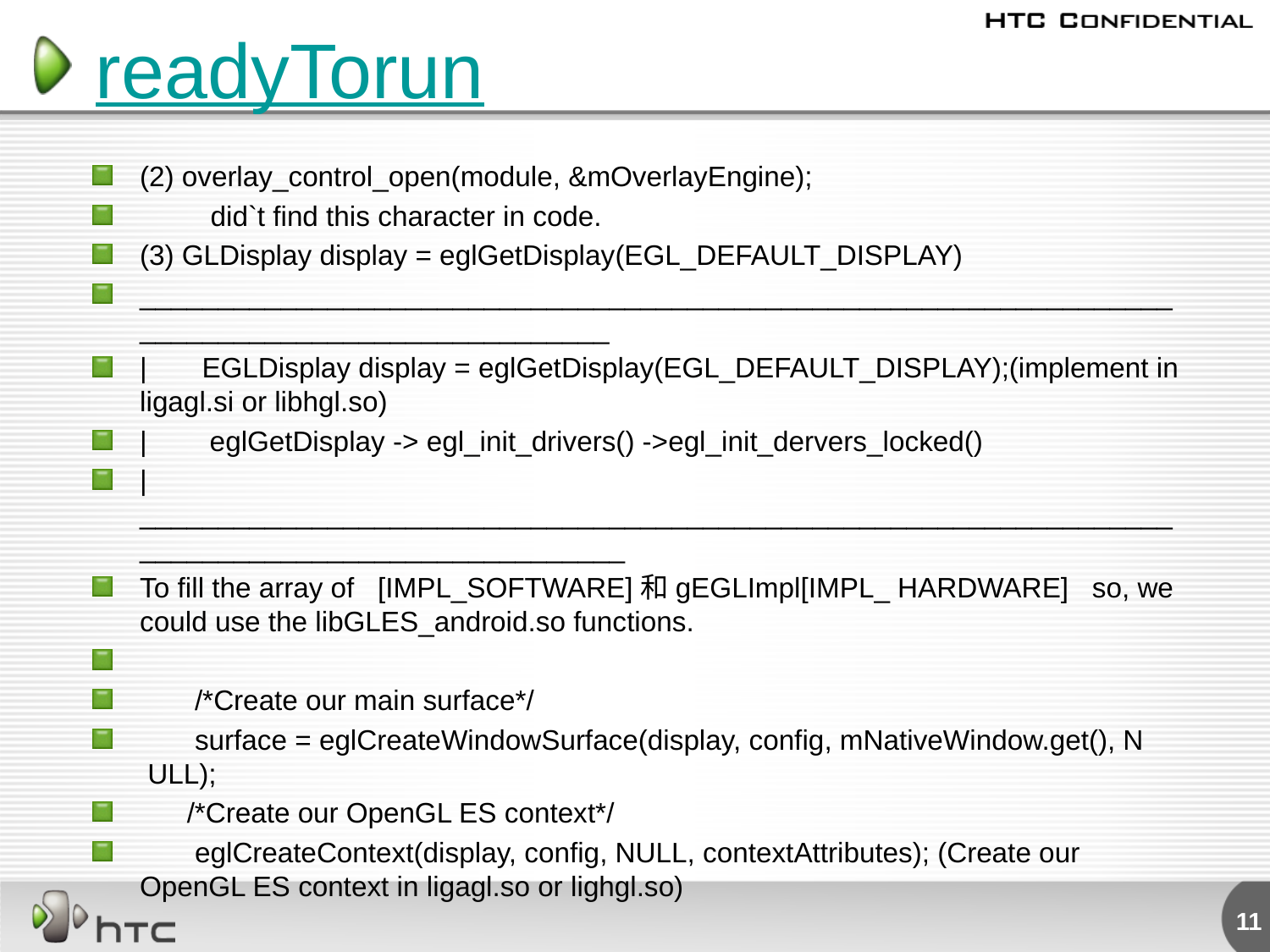

# readyTorun
(2) overlay_control_open(module, &mOverlayEngine);
         did`t find this character in code.
(3) GLDisplay display = eglGetDisplay(EGL_DEFAULT_DISPLAY)
________________________________________________________________________________________________
|       EGLDisplay display = eglGetDisplay(EGL_DEFAULT_DISPLAY);(implement in ligagl.si or libhgl.so)
|        eglGetDisplay -> egl_init_drivers() ->egl_init_dervers_locked()
|_________________________________________________________________________________________________
To fill the array of   [IMPL_SOFTWARE]和gEGLImpl[IMPL_ HARDWARE]   so, we could use the libGLES_android.so functions.

       /*Create our main surface*/
       surface = eglCreateWindowSurface(display, config, mNativeWindow.get(), N    ULL);
      /*Create our OpenGL ES context*/
       eglCreateContext(display, config, NULL, contextAttributes); (Create our OpenGL ES context in ligagl.so or lighgl.so)